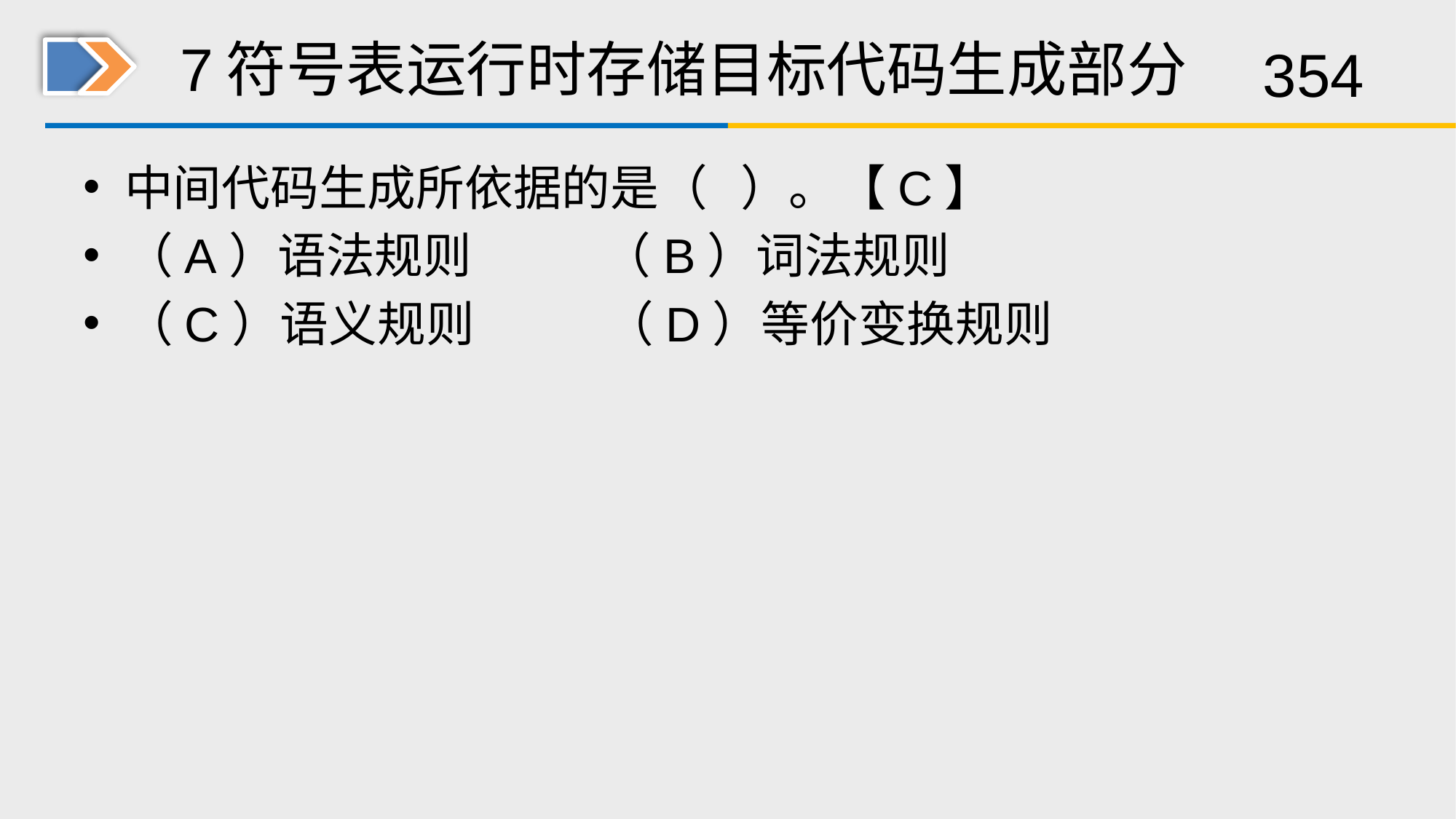

# 7符号表运行时存储目标代码生成部分
354
中间代码生成所依据的是（   ）。【C】
（A）语法规则            （B）词法规则
（C）语义规则            （D）等价变换规则